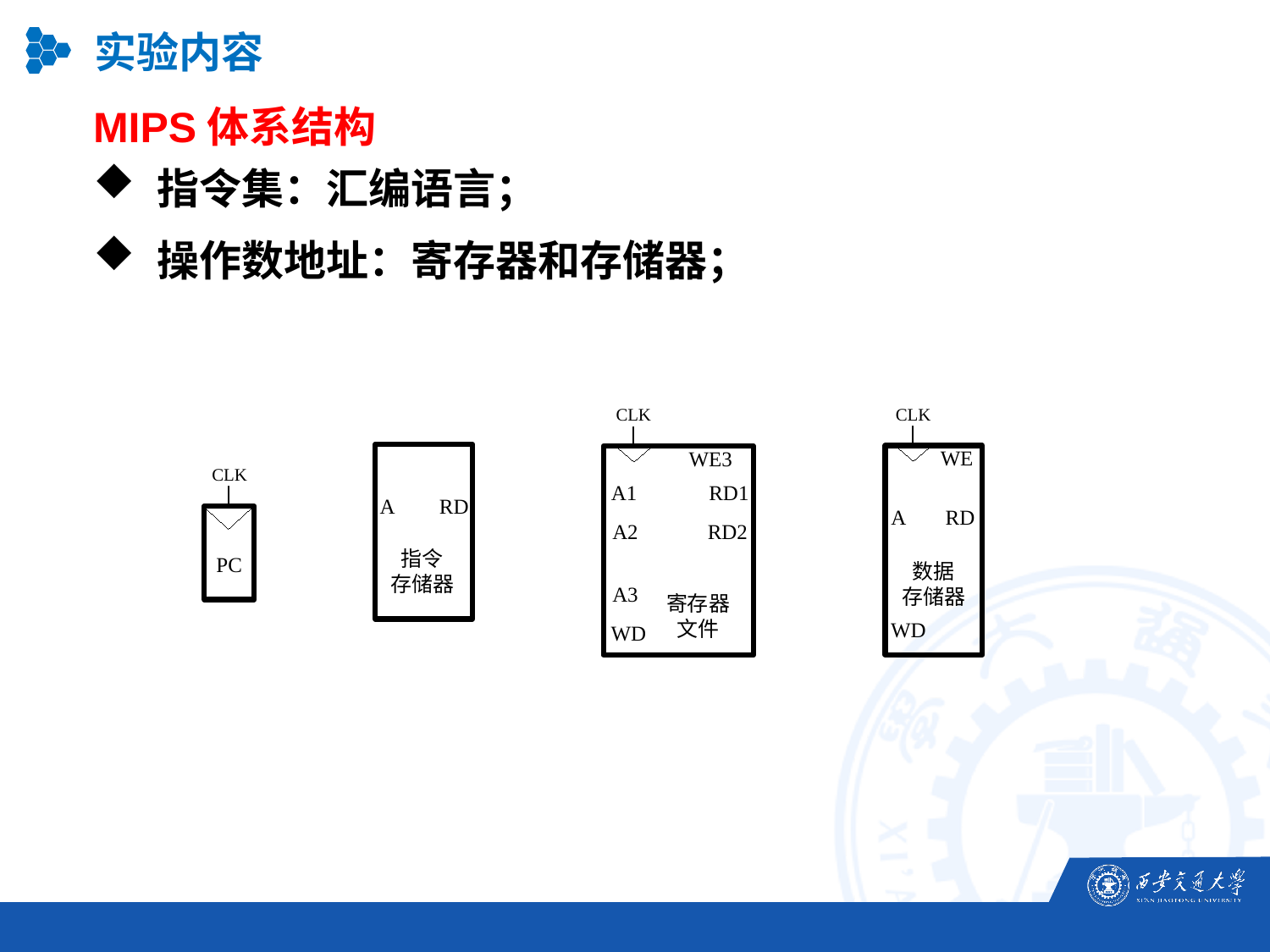

实验内容
MIPS体系结构
指令集：汇编语言；
操作数地址：寄存器和存储器；
CLK

WE3

A1
RD1
A2
RD2
A3
寄存器文件
WD
CLK

WE

A
RD
数据
存储器
WD

A
RD
指令
存储器
CLK

PC